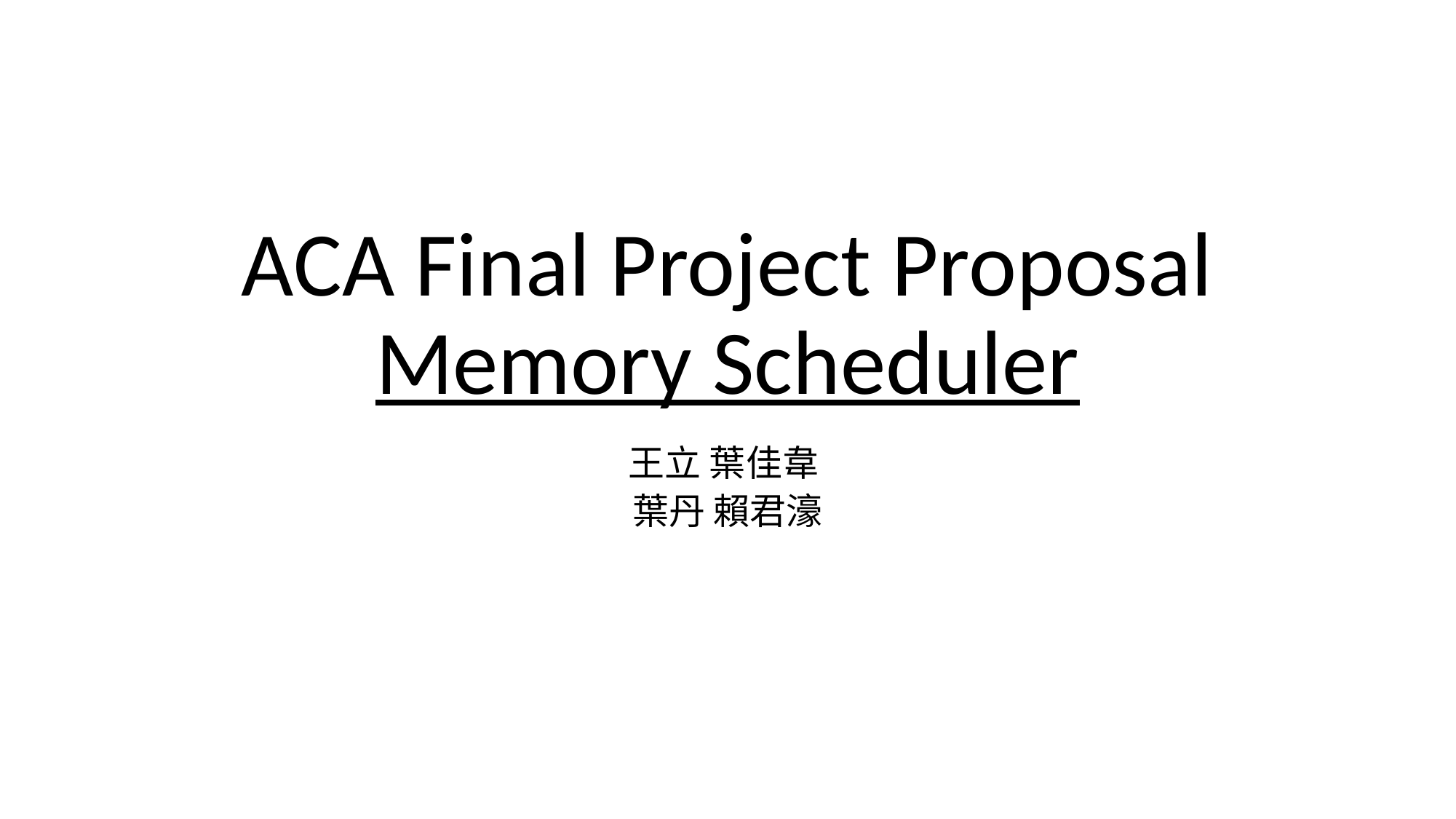

# ACA Final Project Proposal Memory Scheduler
王立 葉佳韋
葉丹 賴君濠